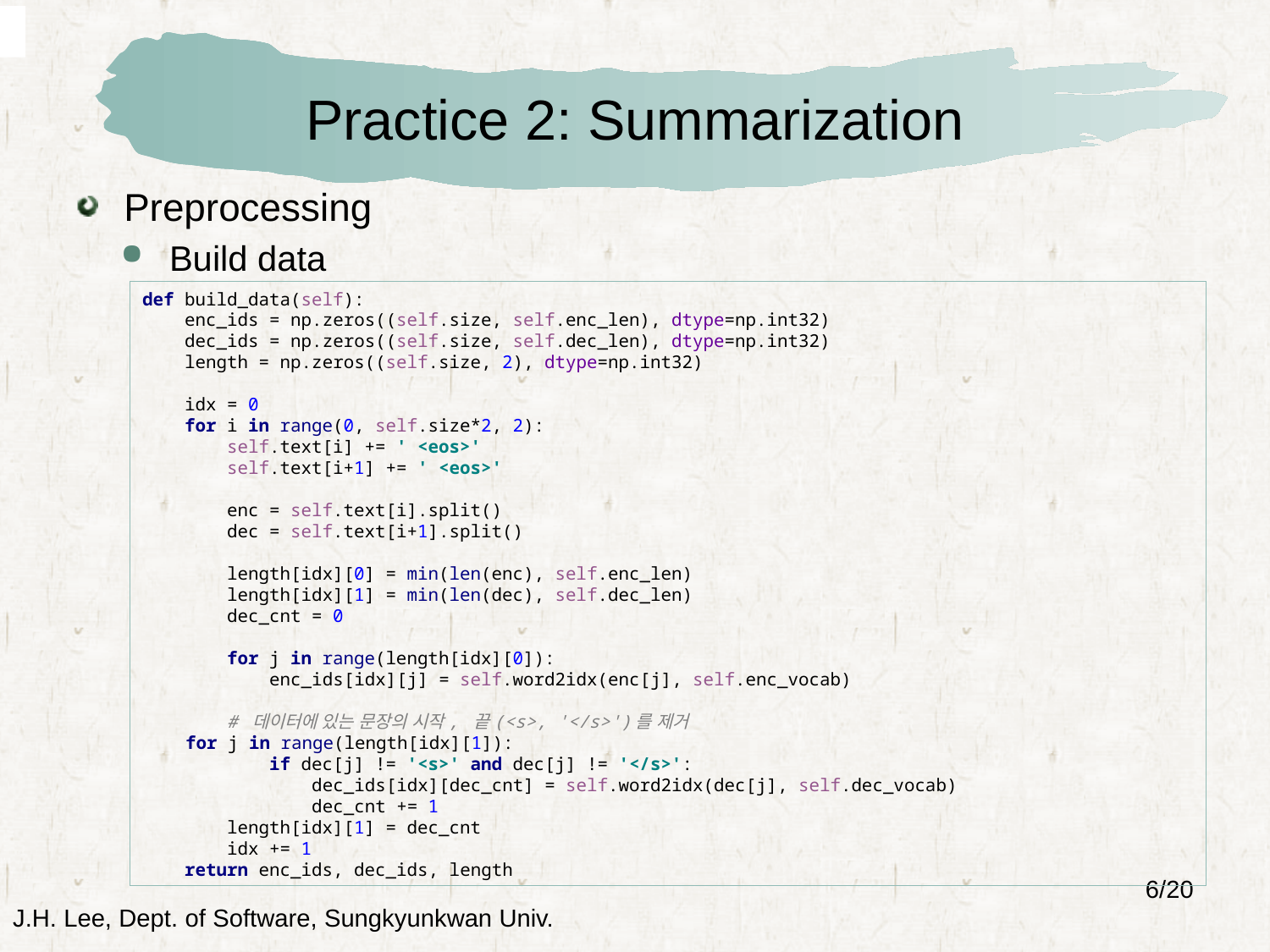

# Practice 2: Summarization
Preprocessing
Build data

def build_data(self):
    enc_ids = np.zeros((self.size, self.enc_len), dtype=np.int32)
    dec_ids = np.zeros((self.size, self.dec_len), dtype=np.int32)
    length = np.zeros((self.size, 2), dtype=np.int32)
    idx = 0
    for i in range(0, self.size*2, 2):
        self.text[i] += ' <eos>'
        self.text[i+1] += ' <eos>'
        enc = self.text[i].split()
        dec = self.text[i+1].split()
        length[idx][0] = min(len(enc), self.enc_len)
        length[idx][1] = min(len(dec), self.dec_len)
        dec_cnt = 0
        for j in range(length[idx][0]):
            enc_ids[idx][j] = self.word2idx(enc[j], self.enc_vocab)
        # 데이터에 있는 문장의 시작, 끝(<s>, '</s>')를 제거
        for j in range(length[idx][1]):
            if dec[j] != '<s>' and dec[j] != '</s>':
                dec_ids[idx][dec_cnt] = self.word2idx(dec[j], self.dec_vocab)
                dec_cnt += 1
        length[idx][1] = dec_cnt
        idx += 1
    return enc_ids, dec_ids, length
6/20
J.H. Lee, Dept. of Software, Sungkyunkwan Univ.